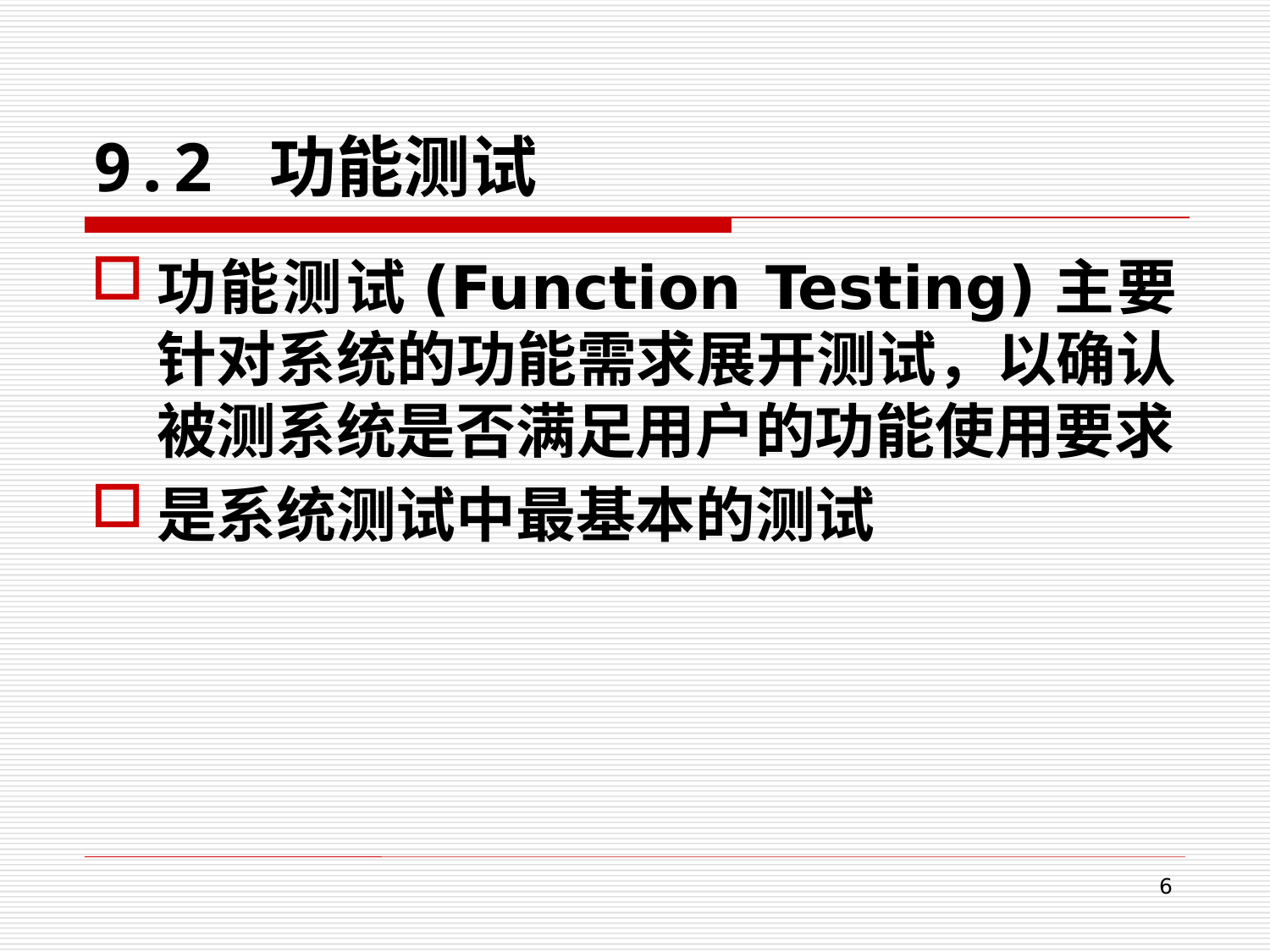

9.2 功能测试
功能测试(Function Testing)主要针对系统的功能需求展开测试，以确认被测系统是否满足用户的功能使用要求
是系统测试中最基本的测试
6